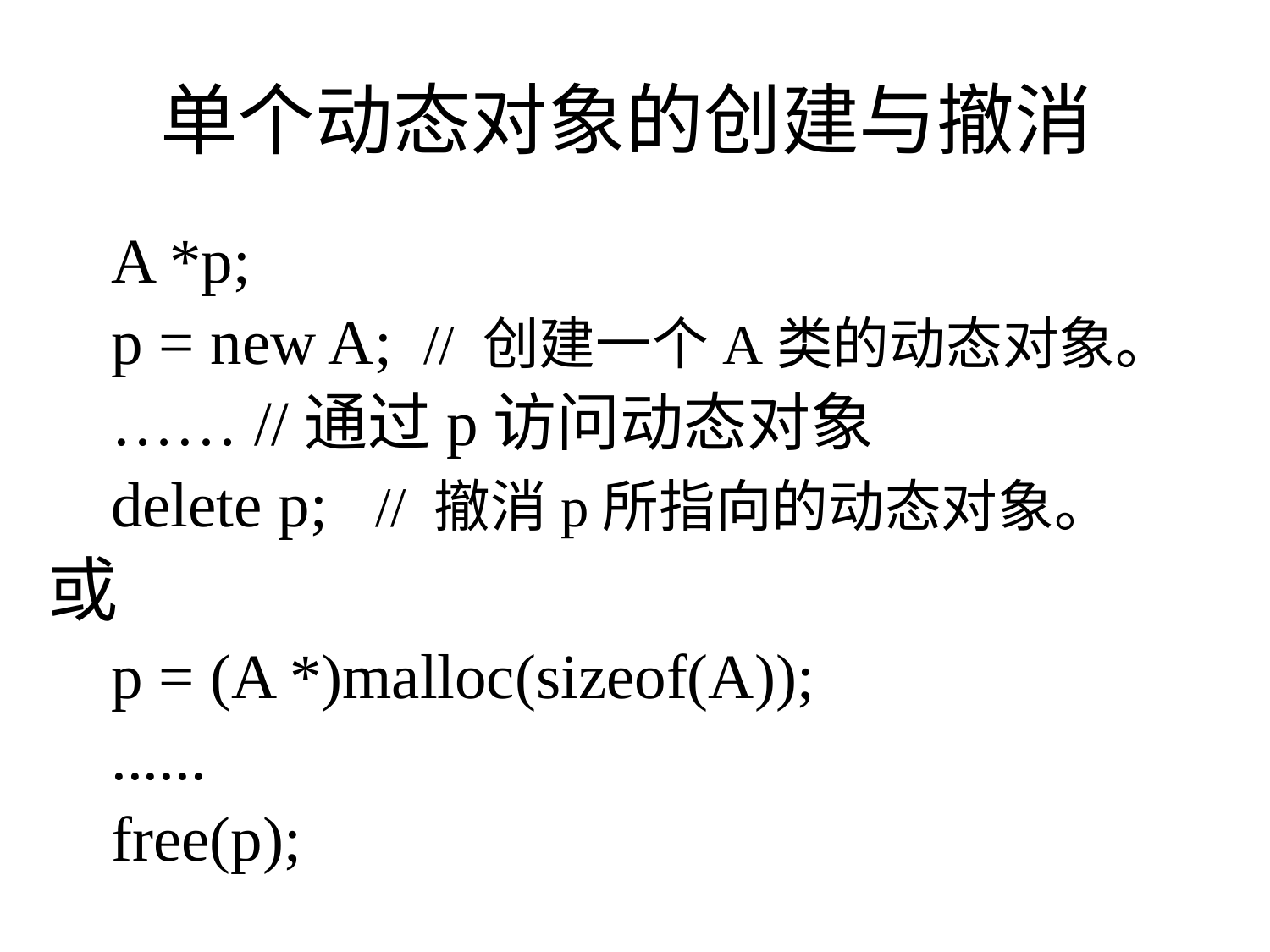

# 单个动态对象的创建与撤消
A *p;
p = new A;  // 创建一个A类的动态对象。
…… //通过p访问动态对象
delete p;   // 撤消p所指向的动态对象。
或
p = (A *)malloc(sizeof(A));
......
free(p);